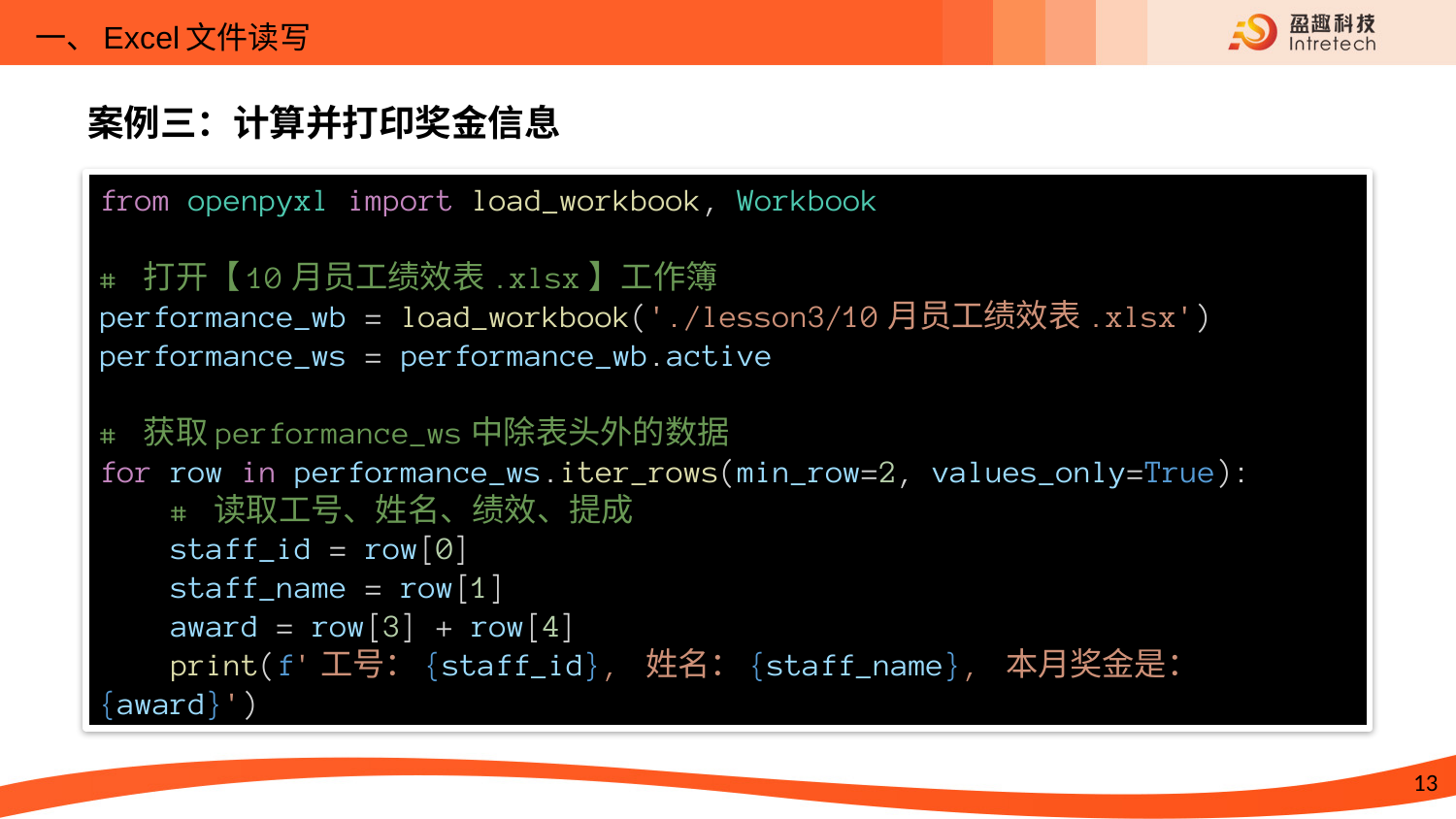

一、Excel文件读写
案例三：计算并打印奖金信息
from openpyxl import load_workbook, Workbook

# 打开【10月员工绩效表.xlsx】工作簿
performance_wb = load_workbook('./lesson3/10月员工绩效表.xlsx')
performance_ws = performance_wb.active

# 获取performance_ws中除表头外的数据
for row in performance_ws.iter_rows(min_row=2, values_only=True):
    # 读取工号、姓名、绩效、提成
    staff_id = row[0]
    staff_name = row[1]
    award = row[3] + row[4]
    print(f'工号：{staff_id}, 姓名：{staff_name}, 本月奖金是：{award}')